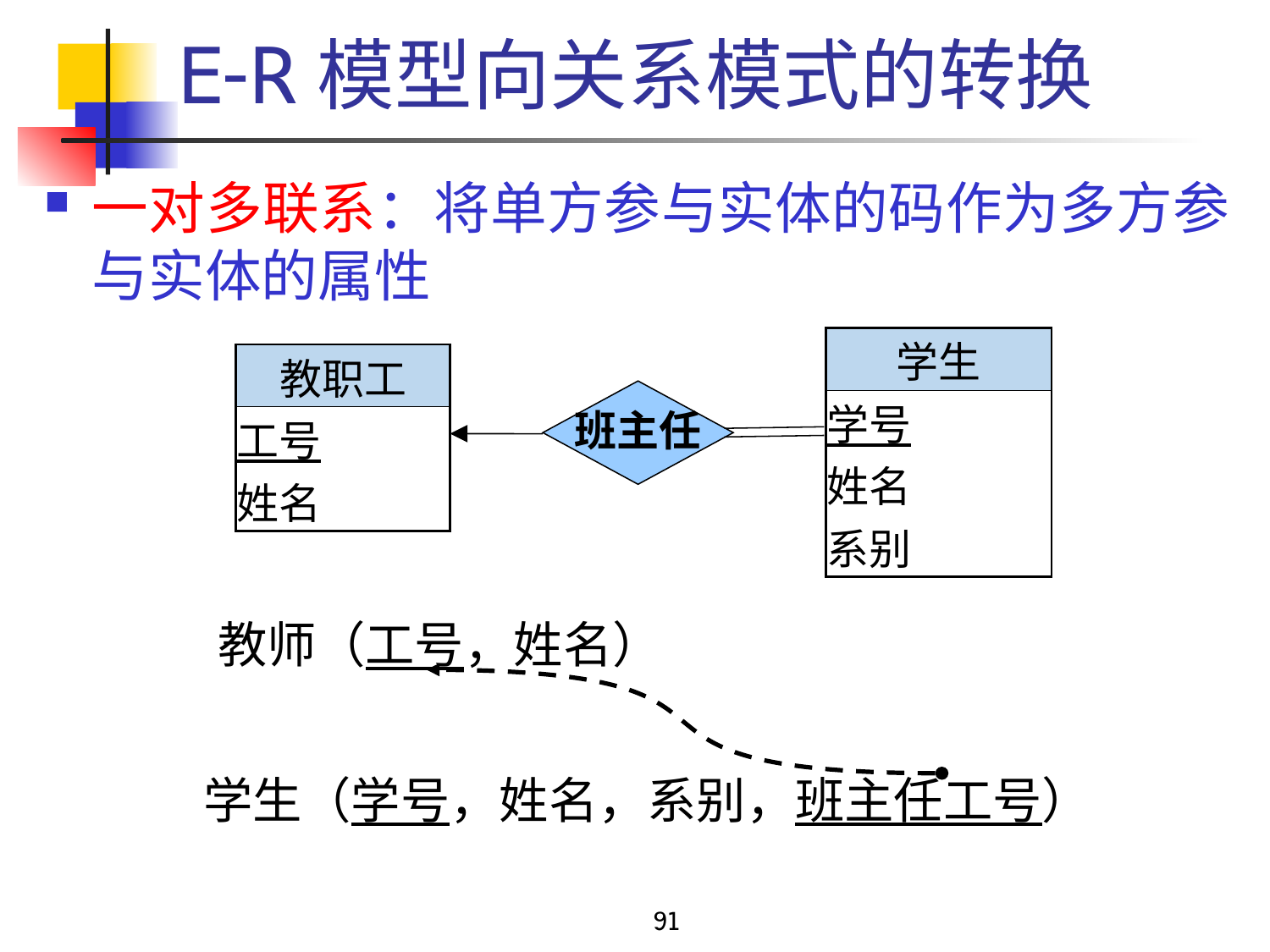

# E-R模型向关系模式的转换
一对多联系：将单方参与实体的码作为多方参与实体的属性
| 学生 |
| --- |
| 学号 |
| 姓名 |
| 系别 |
| 教职工 |
| --- |
| 工号 |
| 姓名 |
班主任

教师（工号，姓名）
学生（学号，姓名，系别，班主任工号）
91